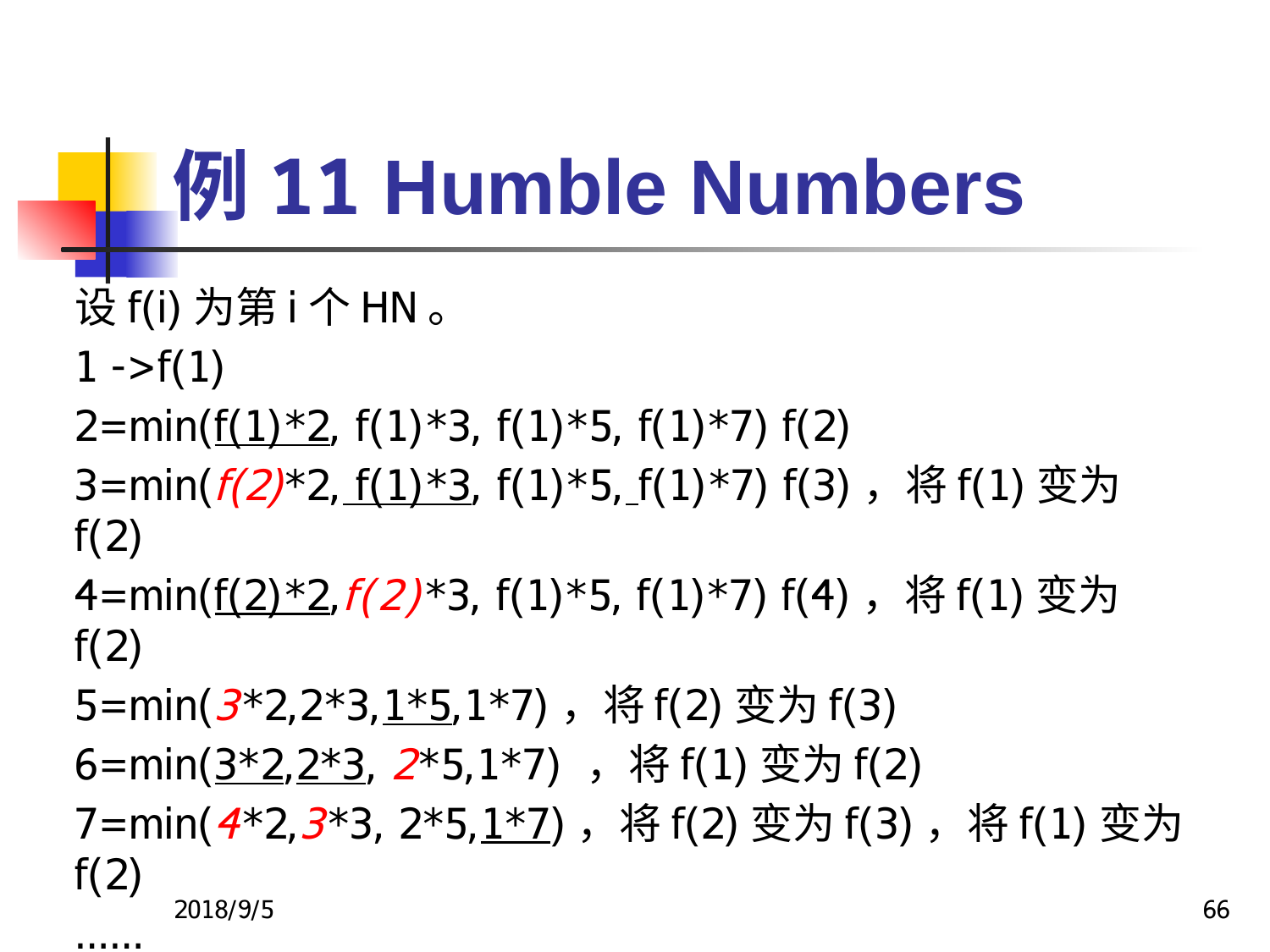

# 例11 Humble Numbers
设f(i)为第i个HN。
1 ->f(1)
2=min(f(1)*2, f(1)*3, f(1)*5, f(1)*7) f(2)
3=min(f(2)*2, f(1)*3, f(1)*5, f(1)*7) f(3)，将f(1)变为f(2)
4=min(f(2)*2,f(2)*3, f(1)*5, f(1)*7) f(4)，将f(1)变为f(2)
5=min(3*2,2*3,1*5,1*7)，将f(2)变为f(3)
6=min(3*2,2*3, 2*5,1*7) ，将f(1)变为f(2)
7=min(4*2,3*3, 2*5,1*7)，将f(2)变为f(3)，将f(1)变为f(2)
……

2018/9/5
66